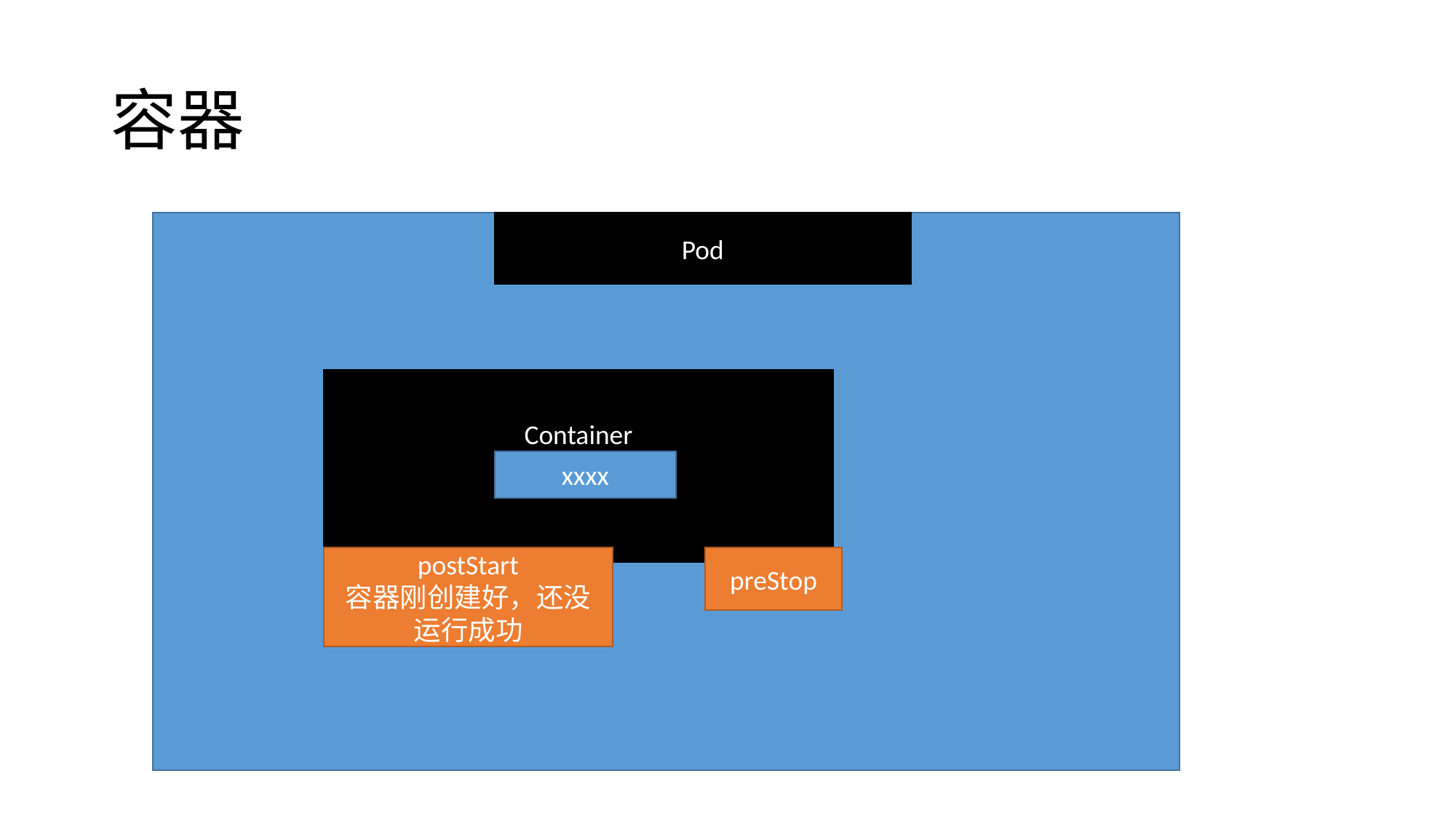

# 容器

Pod
Container

xxxx
postStart
容器刚创建好，还没运行成功
preStop